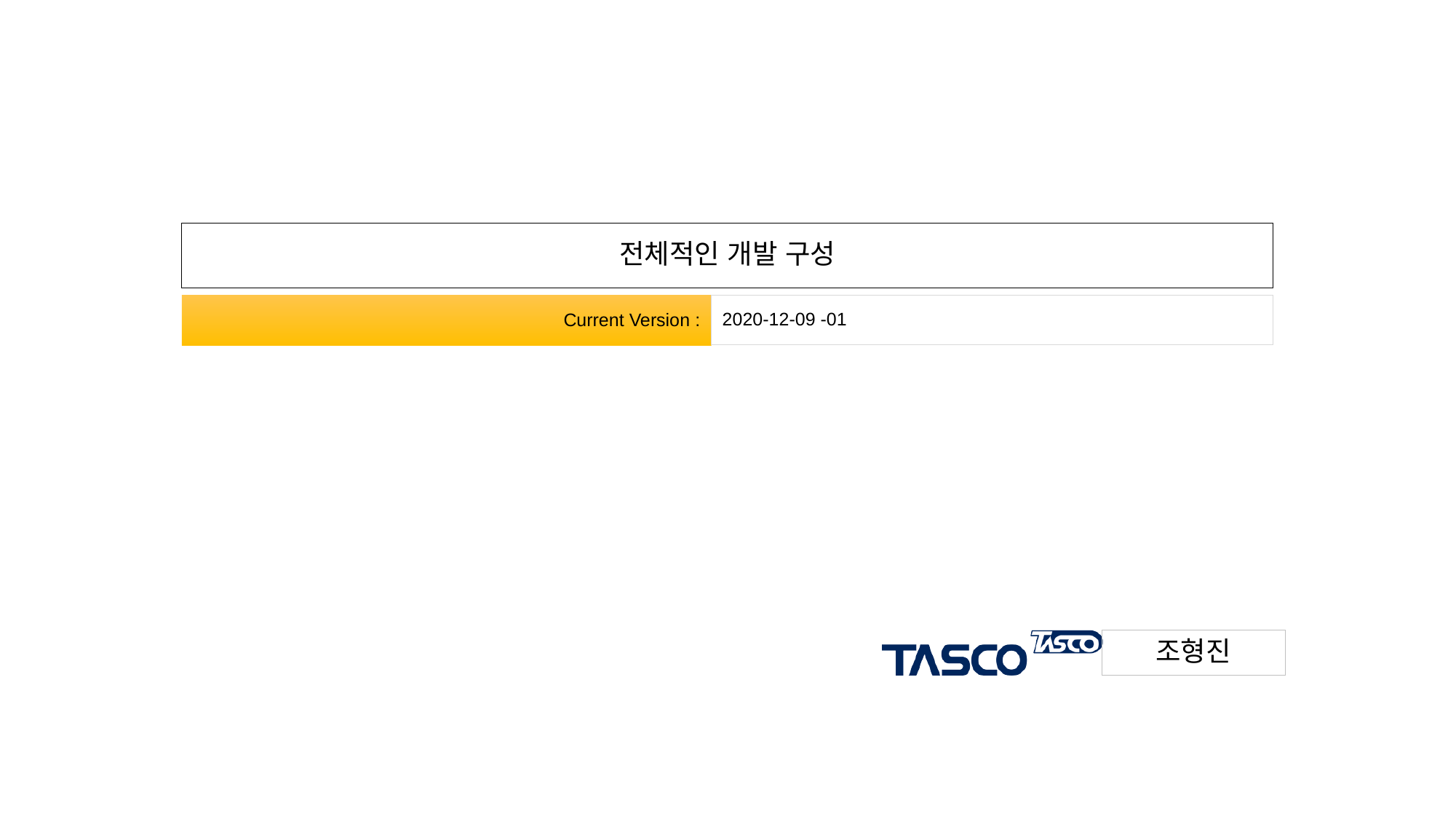

# 개발구성(Haccp)
전체적인 개발 구성
2020-12-09 -01
조형진